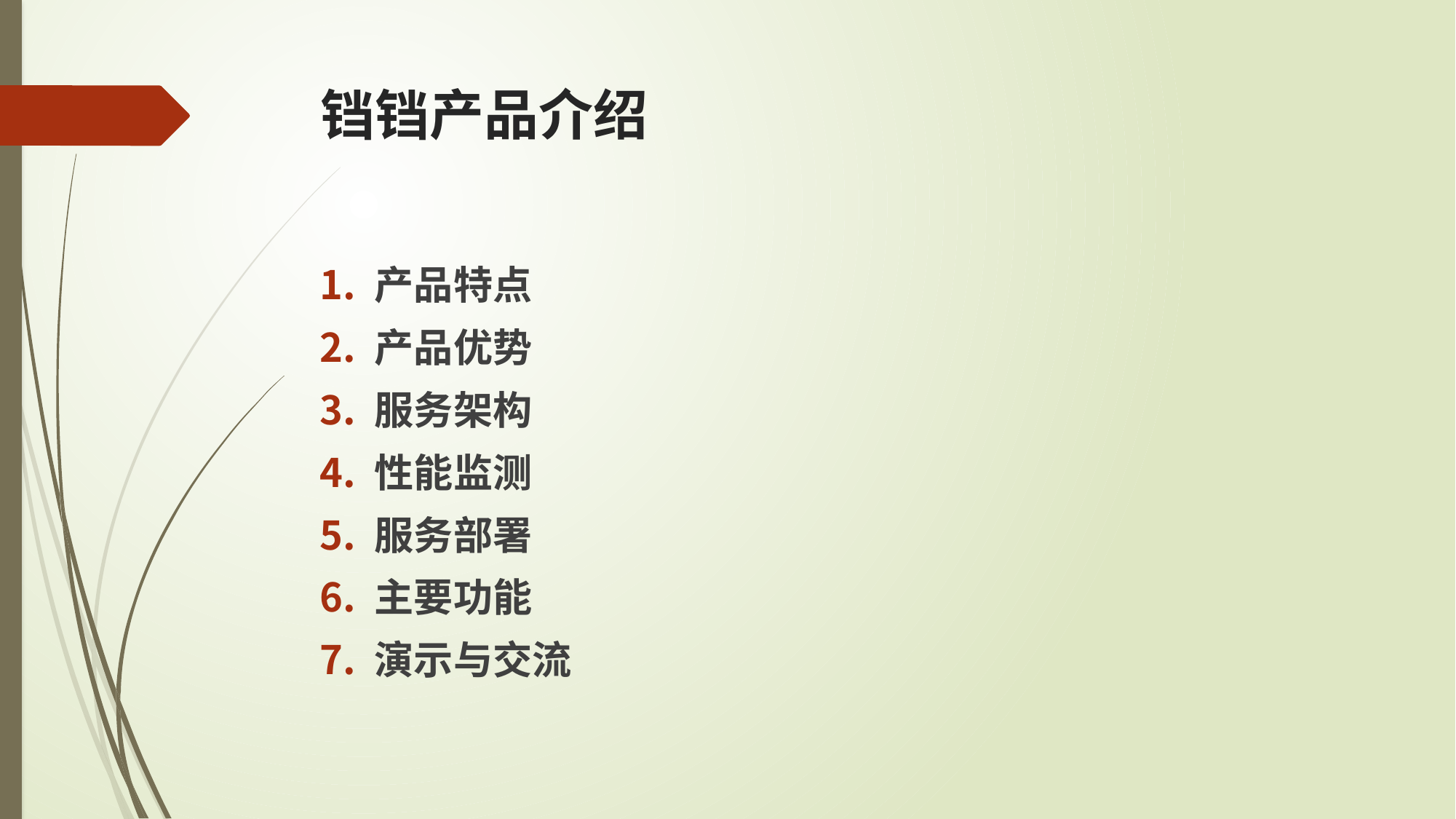

# 铛铛产品介绍
产品特点
产品优势
服务架构
性能监测
服务部署
主要功能
演示与交流